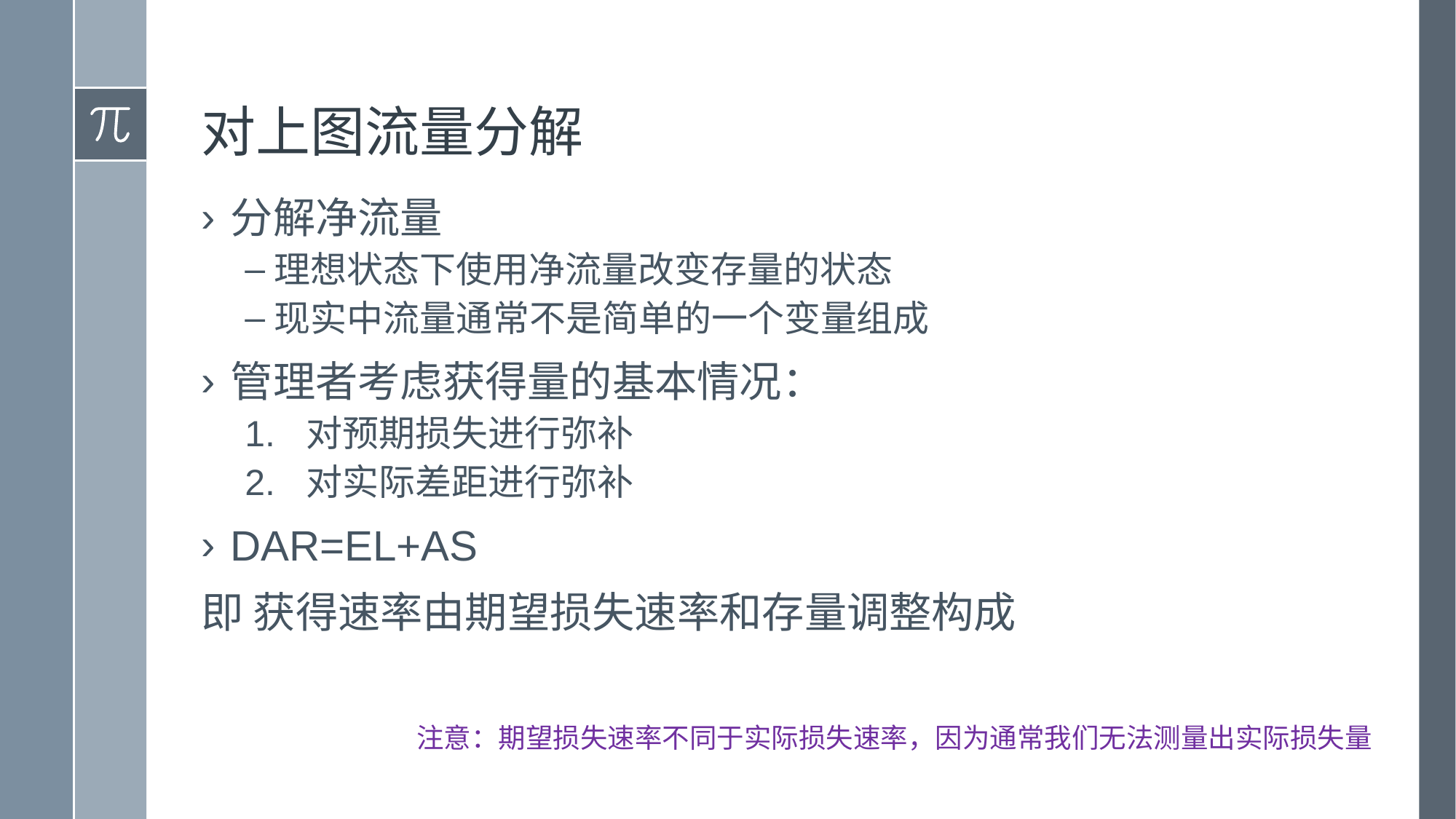

# 对上图流量分解
分解净流量
理想状态下使用净流量改变存量的状态
现实中流量通常不是简单的一个变量组成
管理者考虑获得量的基本情况：
对预期损失进行弥补
对实际差距进行弥补
DAR=EL+AS
即 获得速率由期望损失速率和存量调整构成

注意：期望损失速率不同于实际损失速率，因为通常我们无法测量出实际损失量